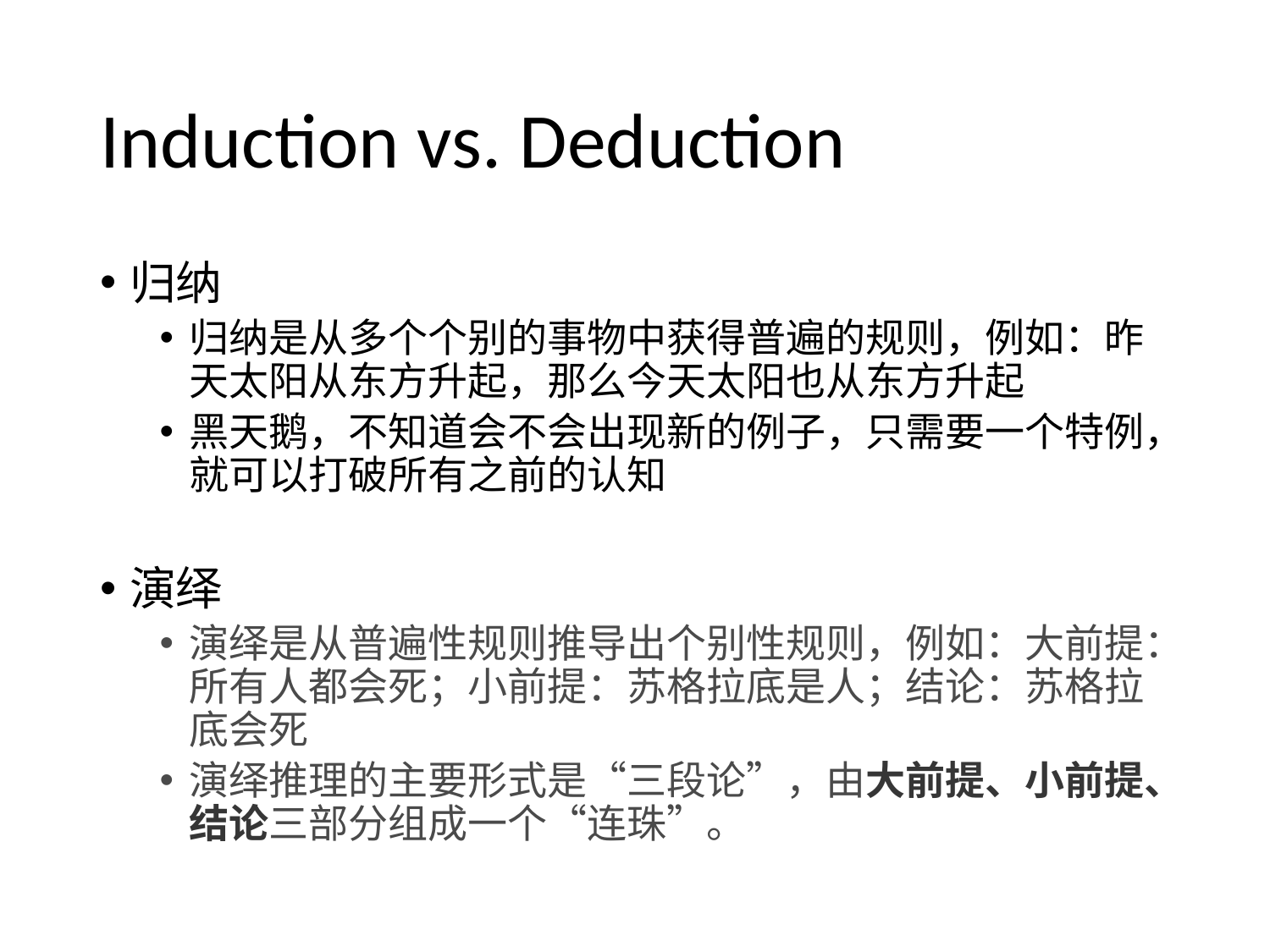

# Induction vs. Deduction
归纳
归纳是从多个个别的事物中获得普遍的规则，例如：昨天太阳从东方升起，那么今天太阳也从东方升起
黑天鹅，不知道会不会出现新的例子，只需要一个特例，就可以打破所有之前的认知

演绎
演绎是从普遍性规则推导出个别性规则，例如：大前提：所有人都会死；小前提：苏格拉底是人；结论：苏格拉底会死
演绎推理的主要形式是“三段论”，由大前提、小前提、结论三部分组成一个“连珠”。